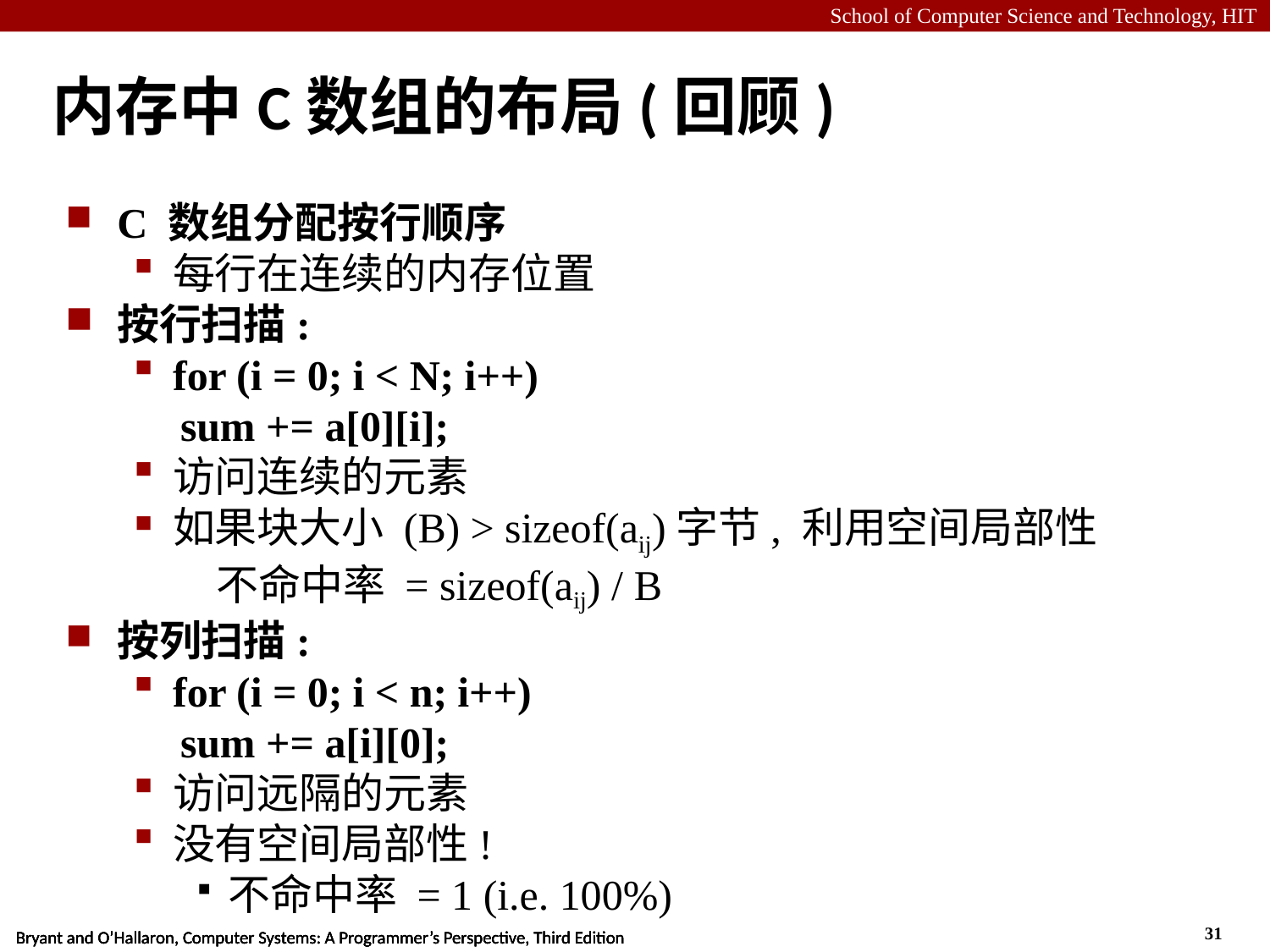

# 内存中C数组的布局(回顾)
C 数组分配按行顺序
每行在连续的内存位置
按行扫描:
for (i = 0; i < N; i++)
   sum += a[0][i];
访问连续的元素
如果块大小 (B) > sizeof(aij)字节, 利用空间局部性
 不命中率 = sizeof(aij) / B
按列扫描:
for (i = 0; i < n; i++)
   sum += a[i][0];
访问远隔的元素
没有空间局部性!
不命中率 = 1 (i.e. 100%)